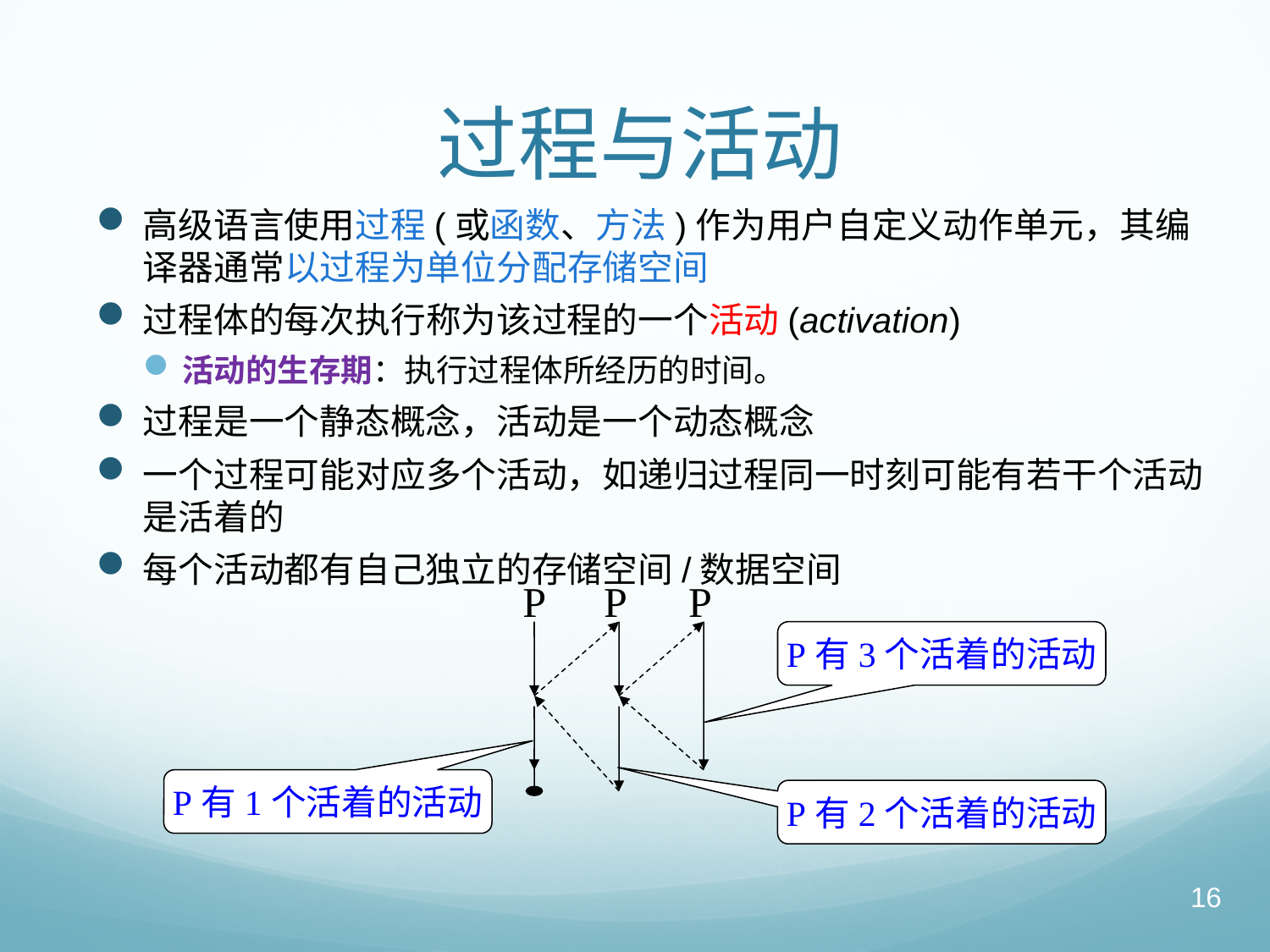

# 过程与活动
高级语言使用过程(或函数、方法)作为用户自定义动作单元，其编译器通常以过程为单位分配存储空间
过程体的每次执行称为该过程的一个活动(activation)
活动的生存期：执行过程体所经历的时间。
过程是一个静态概念，活动是一个动态概念
一个过程可能对应多个活动，如递归过程同一时刻可能有若干个活动是活着的
每个活动都有自己独立的存储空间/数据空间

P
P
P

P有3个活着的活动

P有1个活着的活动
P有2个活着的活动
16